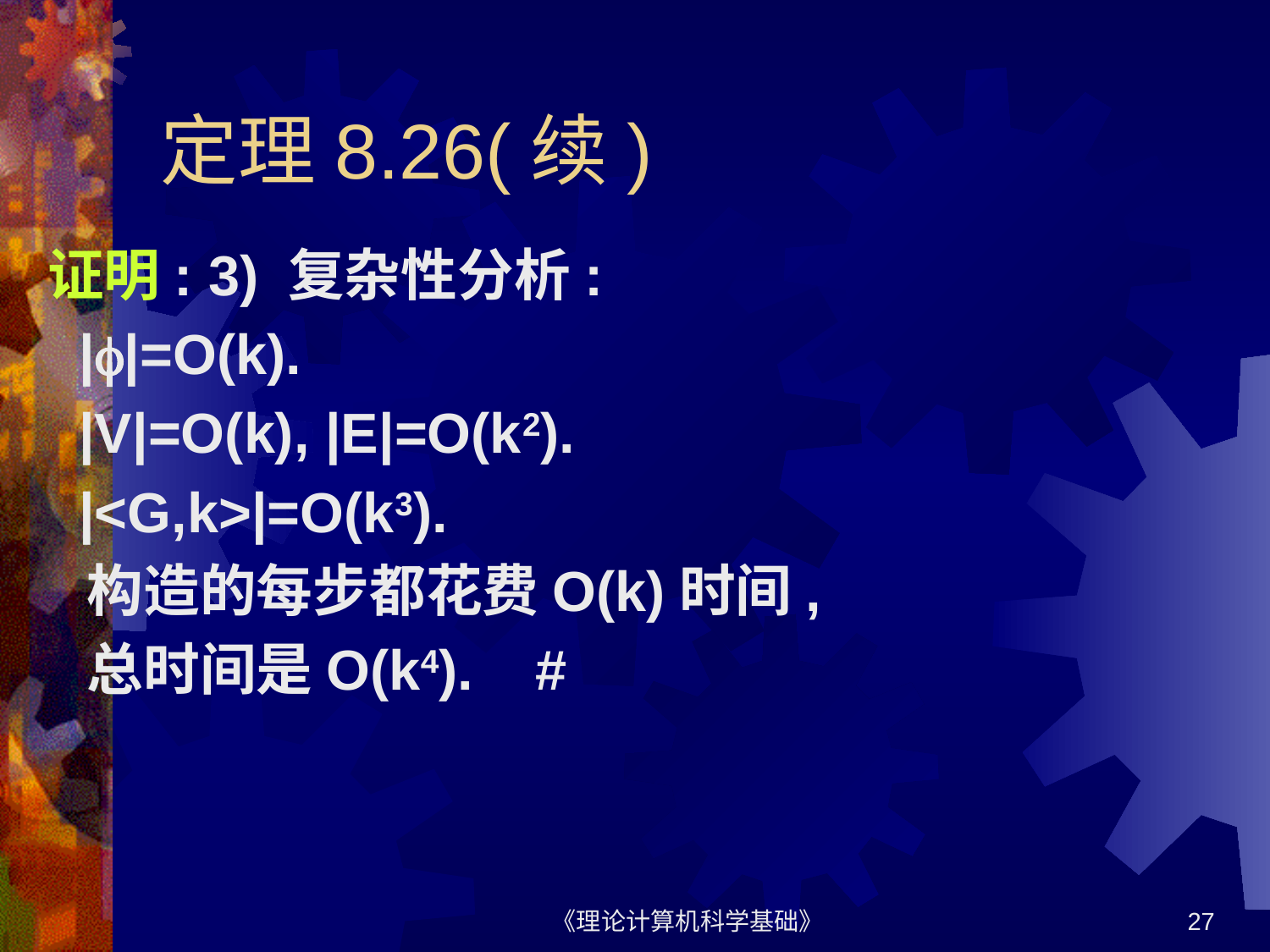

# 定理8.26(续)
证明: 3) 复杂性分析:
  |φ|=O(k).
  |V|=O(k), |E|=O(k2).
  |<G,k>|=O(k3).
  构造的每步都花费O(k)时间,
  总时间是O(k4).    #
《理论计算机科学基础》
27